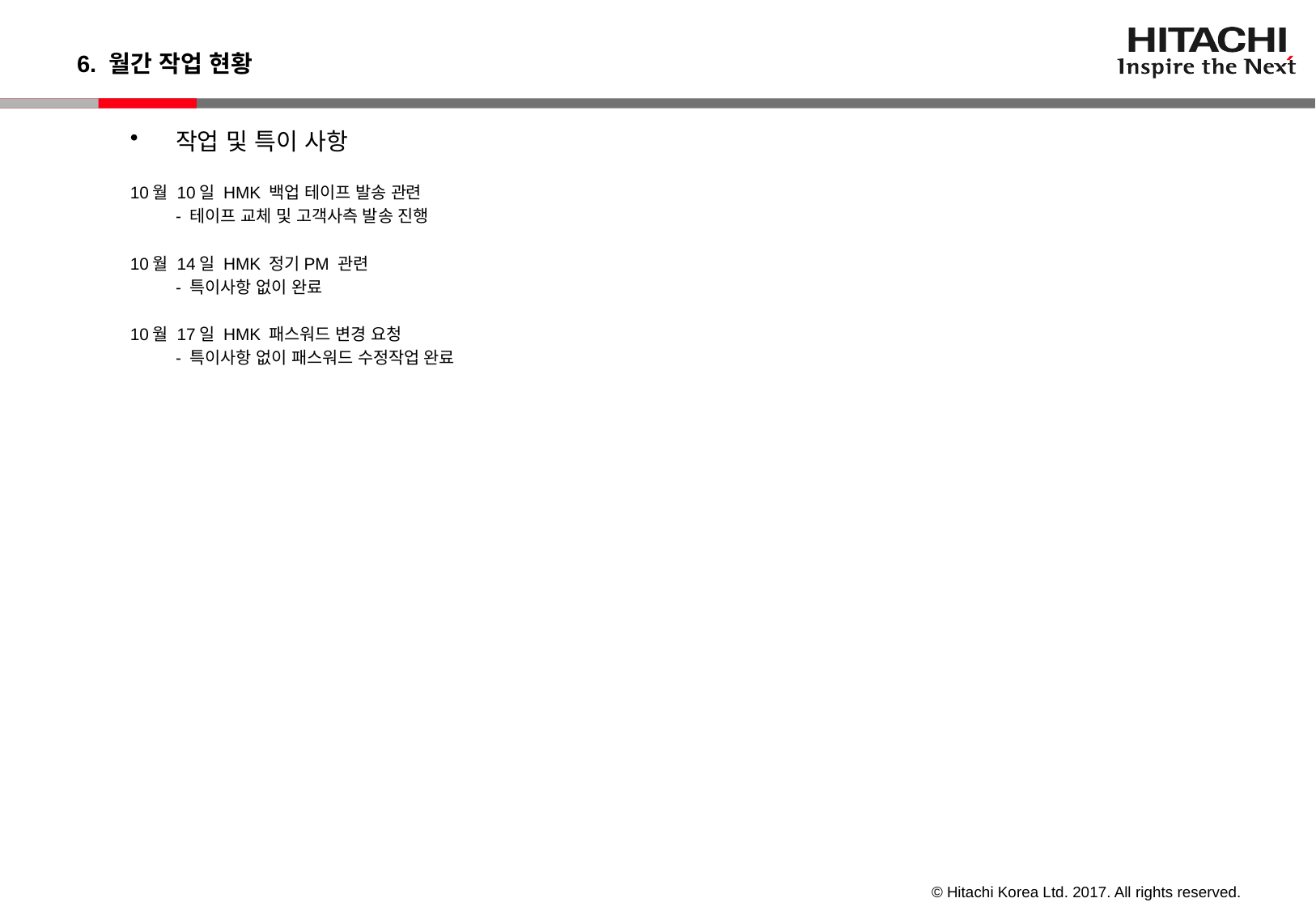

6. 월간 작업 현황
작업 및 특이 사항

10월 10일 HMK 백업 테이프 발송 관련
	- 테이프 교체 및 고객사측 발송 진행

10월 14일 HMK 정기PM 관련
	- 특이사항 없이 완료

10월 17일 HMK 패스워드 변경 요청
	- 특이사항 없이 패스워드 수정작업 완료